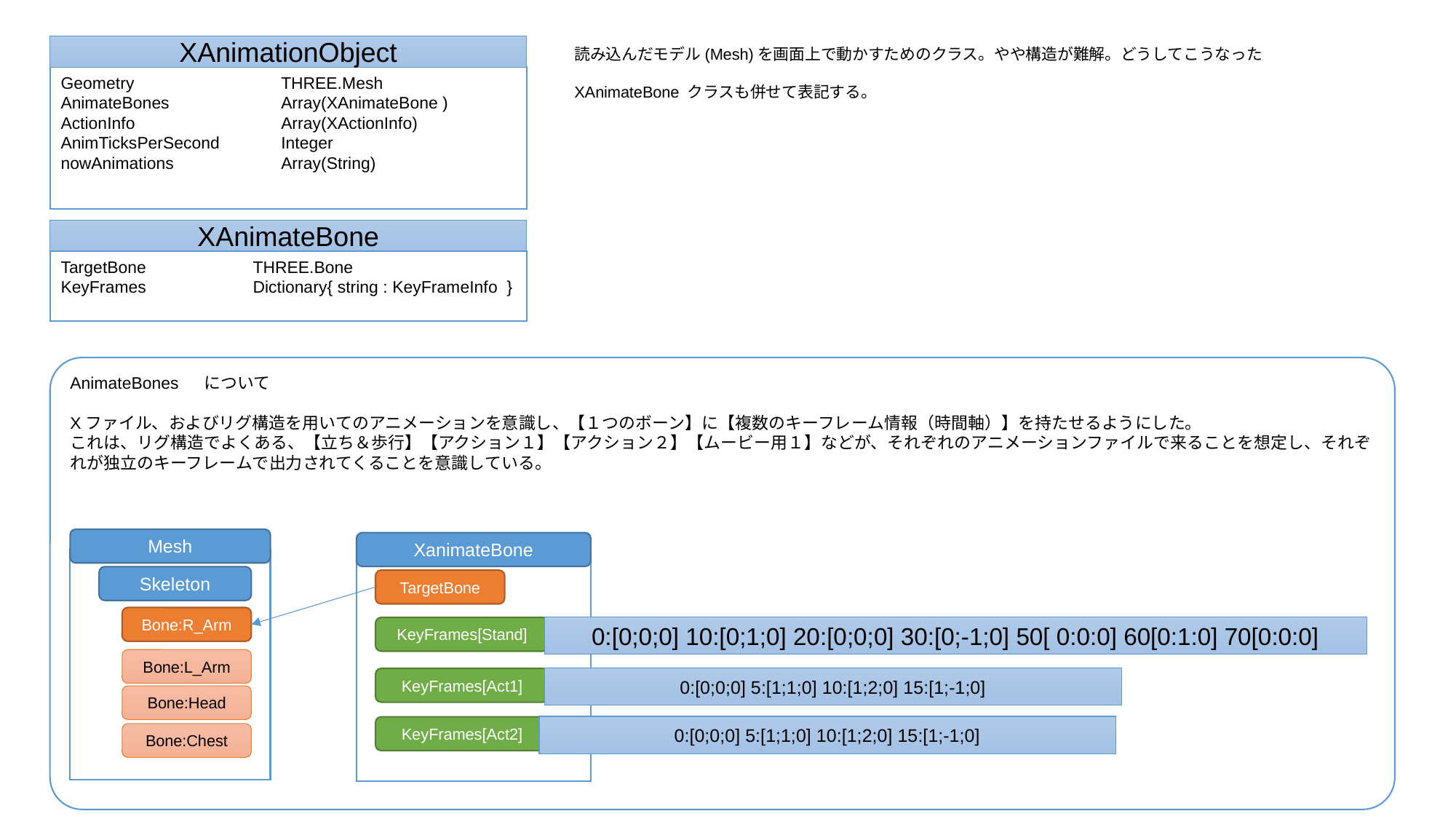

XAnimationObject
読み込んだモデル(Mesh)を画面上で動かすためのクラス。やや構造が難解。どうしてこうなった

XAnimateBone クラスも併せて表記する。

THREE.Mesh
Array(XAnimateBone )
Array(XActionInfo)
Integer
Array(String)

Geometry
AnimateBones
ActionInfo
AnimTicksPerSecond
nowAnimations

XAnimateBone
TargetBone
KeyFrames

THREE.Bone
Dictionary{ string : KeyFrameInfo  }
AnimateBones 　について

Xファイル、およびリグ構造を用いてのアニメーションを意識し、【１つのボーン】に【複数のキーフレーム情報（時間軸）】を持たせるようにした。
これは、リグ構造でよくある、【立ち＆歩行】【アクション１】【アクション２】【ムービー用１】などが、それぞれのアニメーションファイルで来ることを想定し、それぞれが独立のキーフレームで出力されてくることを意識している。

Mesh
XanimateBone

Skeleton
TargetBone
Bone:R_Arm
0:[0;0;0] 10:[0;1;0] 20:[0;0;0] 30:[0;-1;0] 50[ 0:0:0] 60[0:1:0] 70[0:0:0]
KeyFrames[Stand]
Bone:L_Arm
0:[0;0;0] 5:[1;1;0] 10:[1;2;0] 15:[1;-1;0]
KeyFrames[Act1]
Bone:Head
0:[0;0;0] 5:[1;1;0] 10:[1;2;0] 15:[1;-1;0]
KeyFrames[Act2]
Bone:Chest